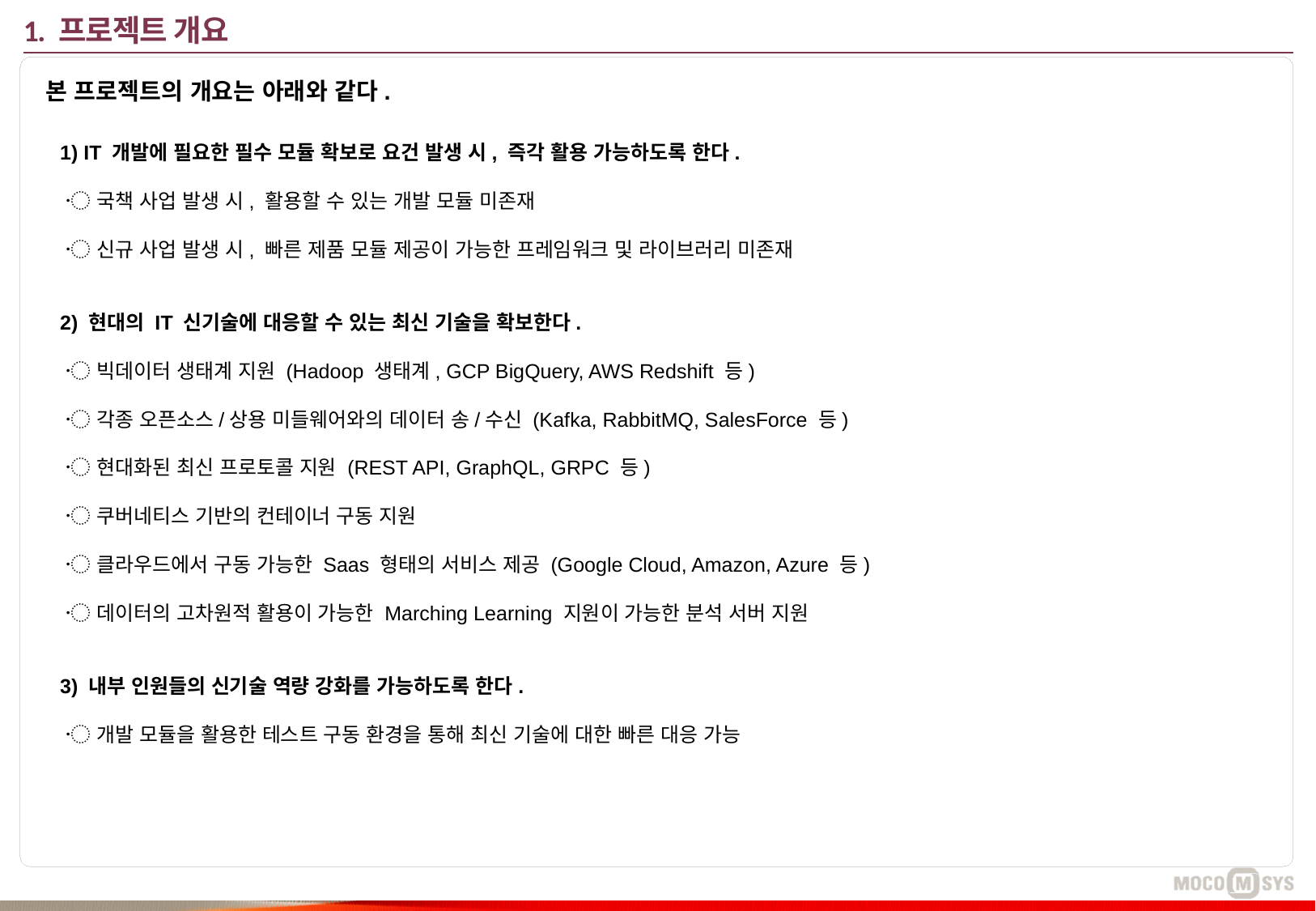

# 1. 프로젝트 개요
본 프로젝트의 개요는 아래와 같다.
1) IT 개발에 필요한 필수 모듈 확보로 요건 발생 시, 즉각 활용 가능하도록 한다.

 〮 국책 사업 발생 시, 활용할 수 있는 개발 모듈 미존재

 〮 신규 사업 발생 시, 빠른 제품 모듈 제공이 가능한 프레임워크 및 라이브러리 미존재

2) 현대의 IT 신기술에 대응할 수 있는 최신 기술을 확보한다.

 〮 빅데이터 생태계 지원 (Hadoop 생태계, GCP BigQuery, AWS Redshift 등)

 〮 각종 오픈소스/상용 미들웨어와의 데이터 송/수신 (Kafka, RabbitMQ, SalesForce 등)

 〮 현대화된 최신 프로토콜 지원 (REST API, GraphQL, GRPC 등)

 〮 쿠버네티스 기반의 컨테이너 구동 지원

 〮 클라우드에서 구동 가능한 Saas 형태의 서비스 제공 (Google Cloud, Amazon, Azure 등)

 〮 데이터의 고차원적 활용이 가능한 Marching Learning 지원이 가능한 분석 서버 지원

3) 내부 인원들의 신기술 역량 강화를 가능하도록 한다.

 〮 개발 모듈을 활용한 테스트 구동 환경을 통해 최신 기술에 대한 빠른 대응 가능